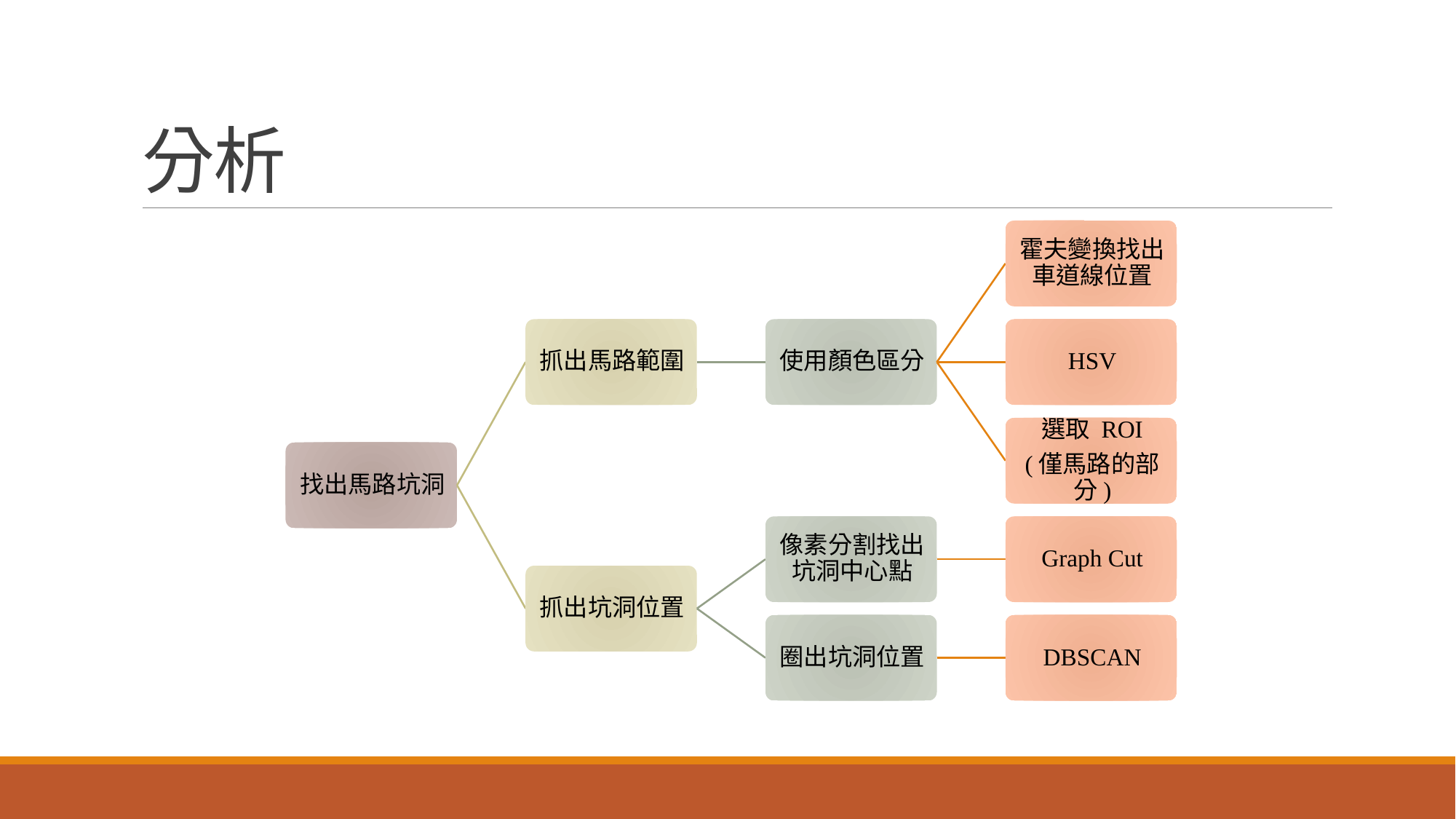

# 分析
找出馬路坑洞

抓出馬路範圍

使用顏色區分

霍夫變換找出車道線位置

HSV

選取 ROI
(僅馬路的部分)

抓出坑洞位置

像素分割找出坑洞中心點

Graph Cut

圈出坑洞位置

DBSCAN